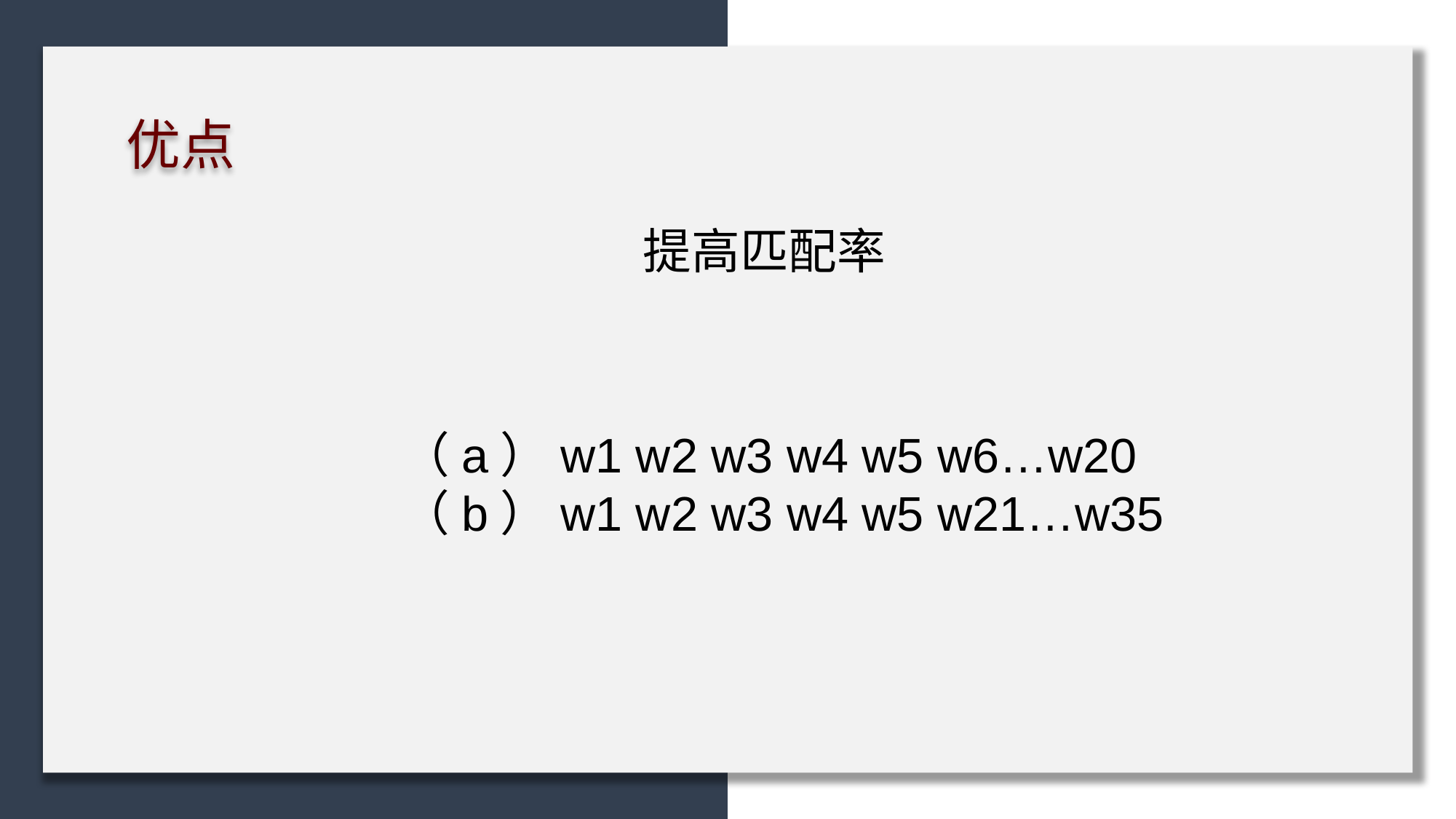

优点

提高匹配率
（a）w1 w2 w3 w4 w5 w6…w20
（b）w1 w2 w3 w4 w5 w21…w35